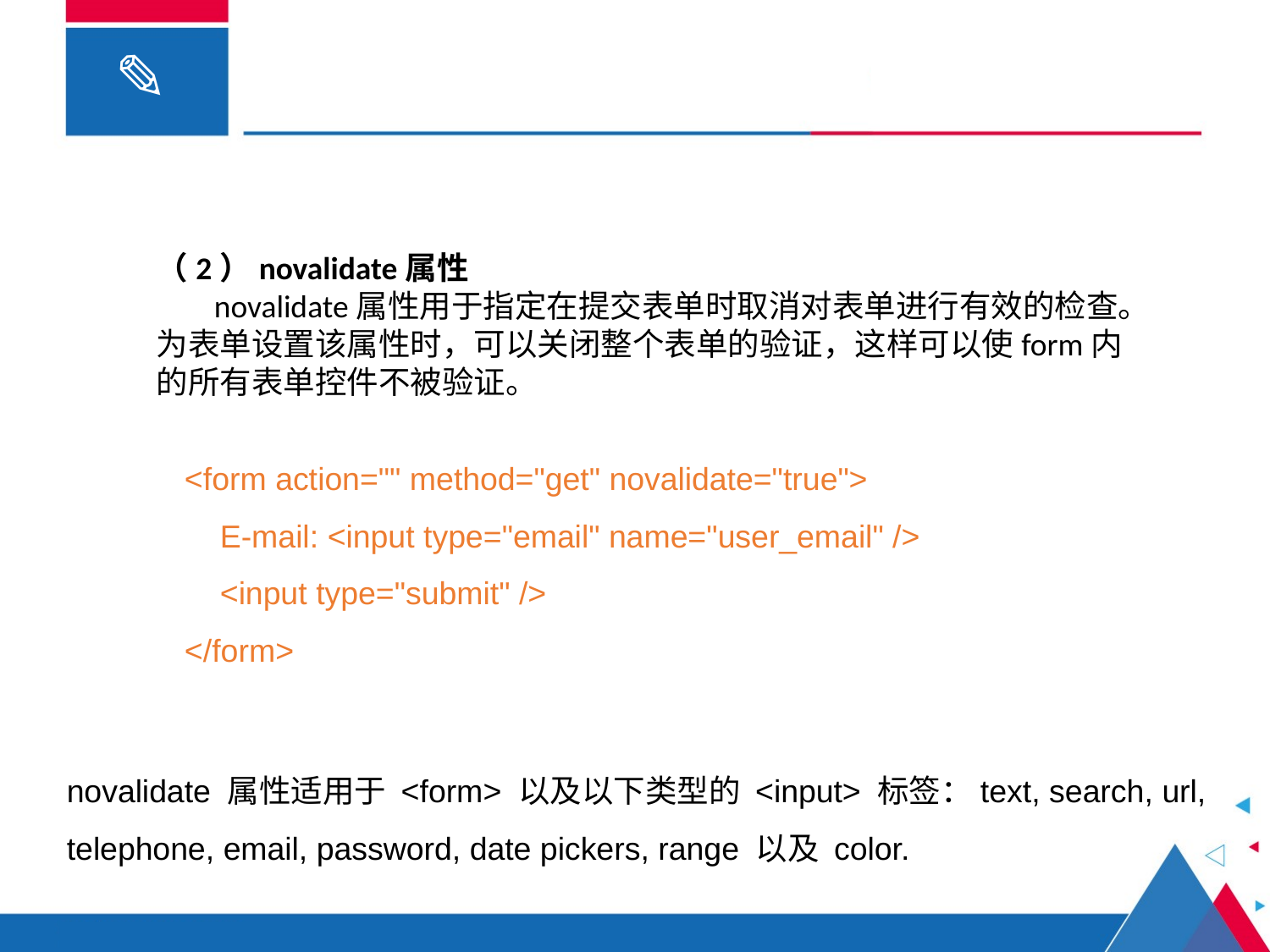

（2）novalidate属性
        novalidate属性用于指定在提交表单时取消对表单进行有效的检查。为表单设置该属性时，可以关闭整个表单的验证，这样可以使form内的所有表单控件不被验证。
<form action="" method="get" novalidate="true">
    E-mail: <input type="email" name="user_email" />
    <input type="submit" />
</form>
novalidate 属性适用于 <form> 以及以下类型的 <input> 标签：text, search, url, telephone, email, password, date pickers, range 以及 color.